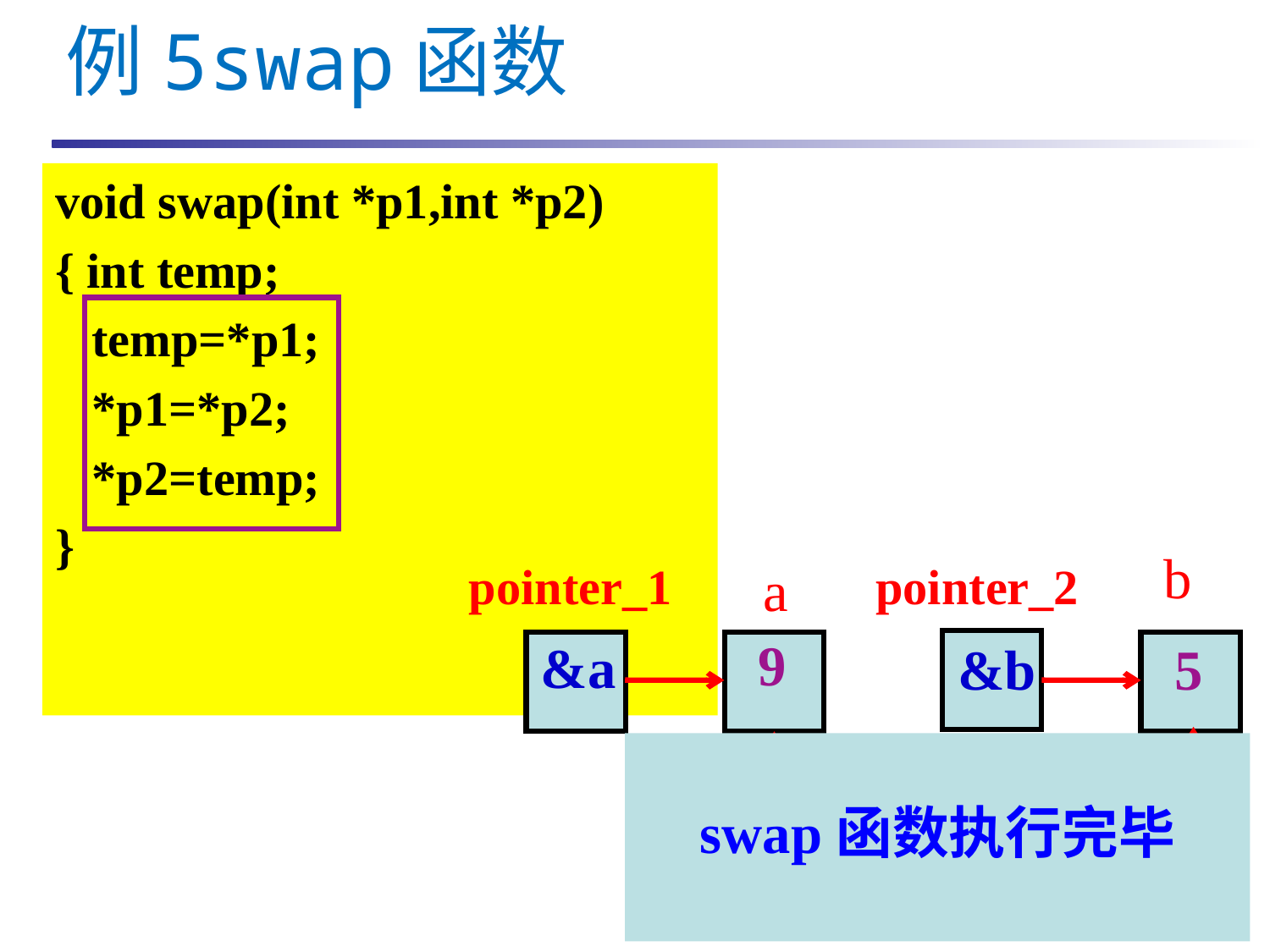

例5swap函数
void swap(int *p1,int *p2)
{ int temp;
   temp=*p1;
   *p1=*p2;
   *p2=temp;
}

b
pointer_1
pointer_2
a

&a
&b
9
9
5
5
swap函数执行完毕

&b
p2
&a
p1